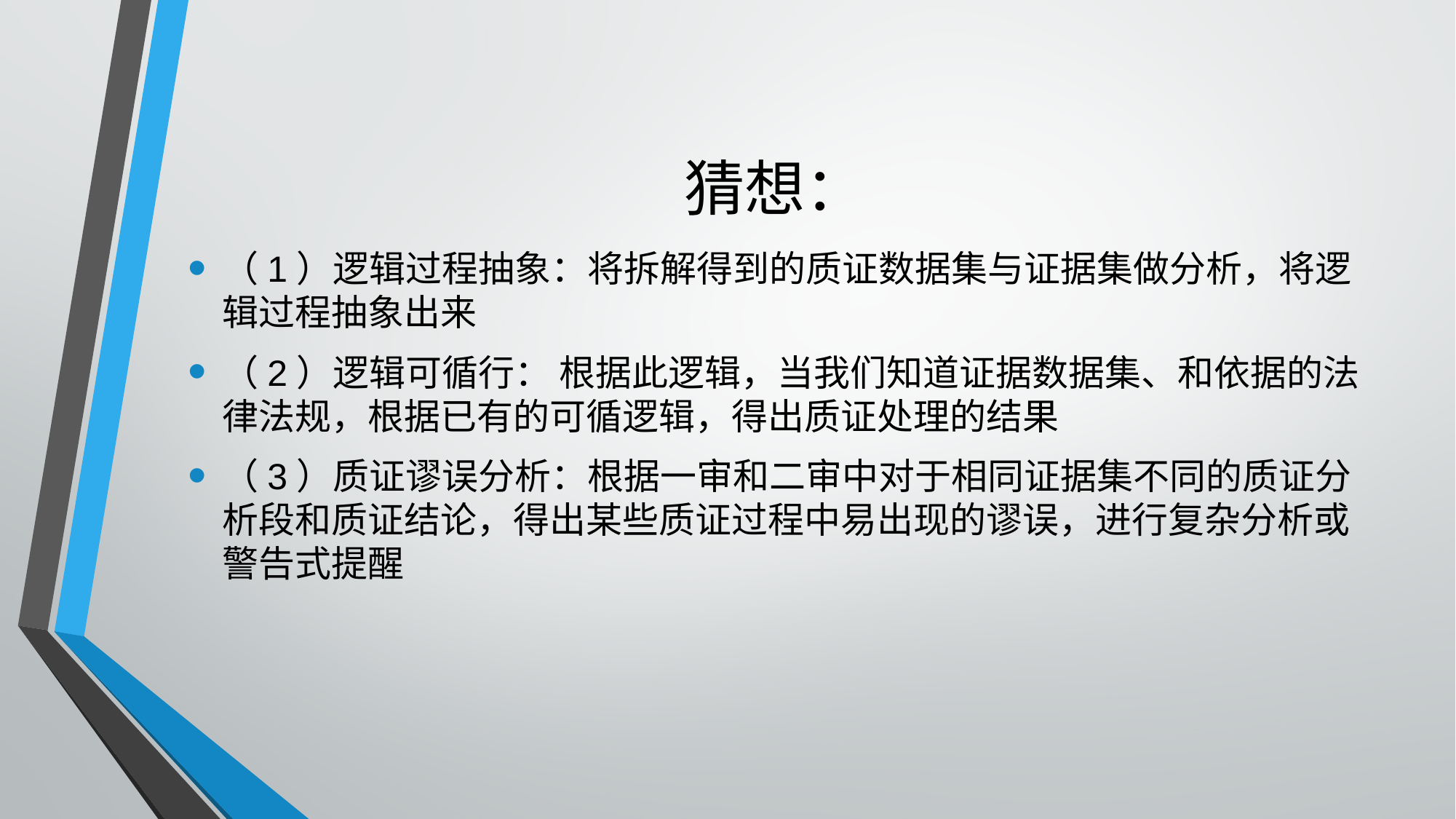

# 猜想：
（1）逻辑过程抽象：将拆解得到的质证数据集与证据集做分析，将逻辑过程抽象出来
（2）逻辑可循行： 根据此逻辑，当我们知道证据数据集、和依据的法律法规，根据已有的可循逻辑，得出质证处理的结果
（3）质证谬误分析：根据一审和二审中对于相同证据集不同的质证分析段和质证结论，得出某些质证过程中易出现的谬误，进行复杂分析或警告式提醒